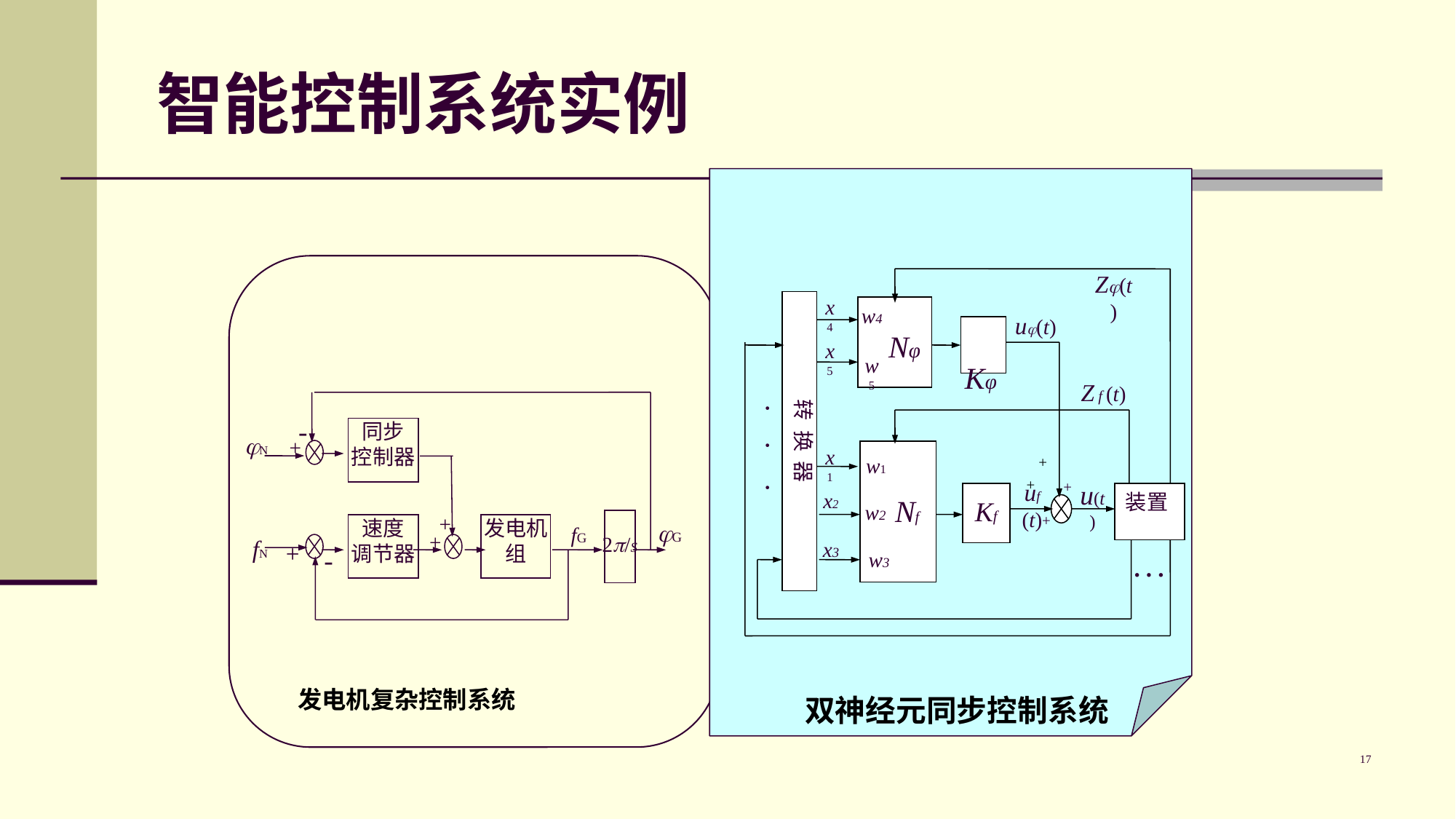

# 智能控制系统实例

转  换  器

 Kφ

+

+

装置

Nf

Zϕ(t)
x4
w4
uϕ(t)
Nφ
x5
w5
.      .       .

Z f (t)
x1
w1
uf (t)

+
u(t)
x2
Kf
 w2
+
x3
w3
. . .

转  换  器

+

+

装置

-
同步
控制器
ϕN

+
速度
调节器
fN

+
2π/S
ϕG
-

+

fG
+

发电机组

双神经元同步控制系统
发电机复杂控制系统
17